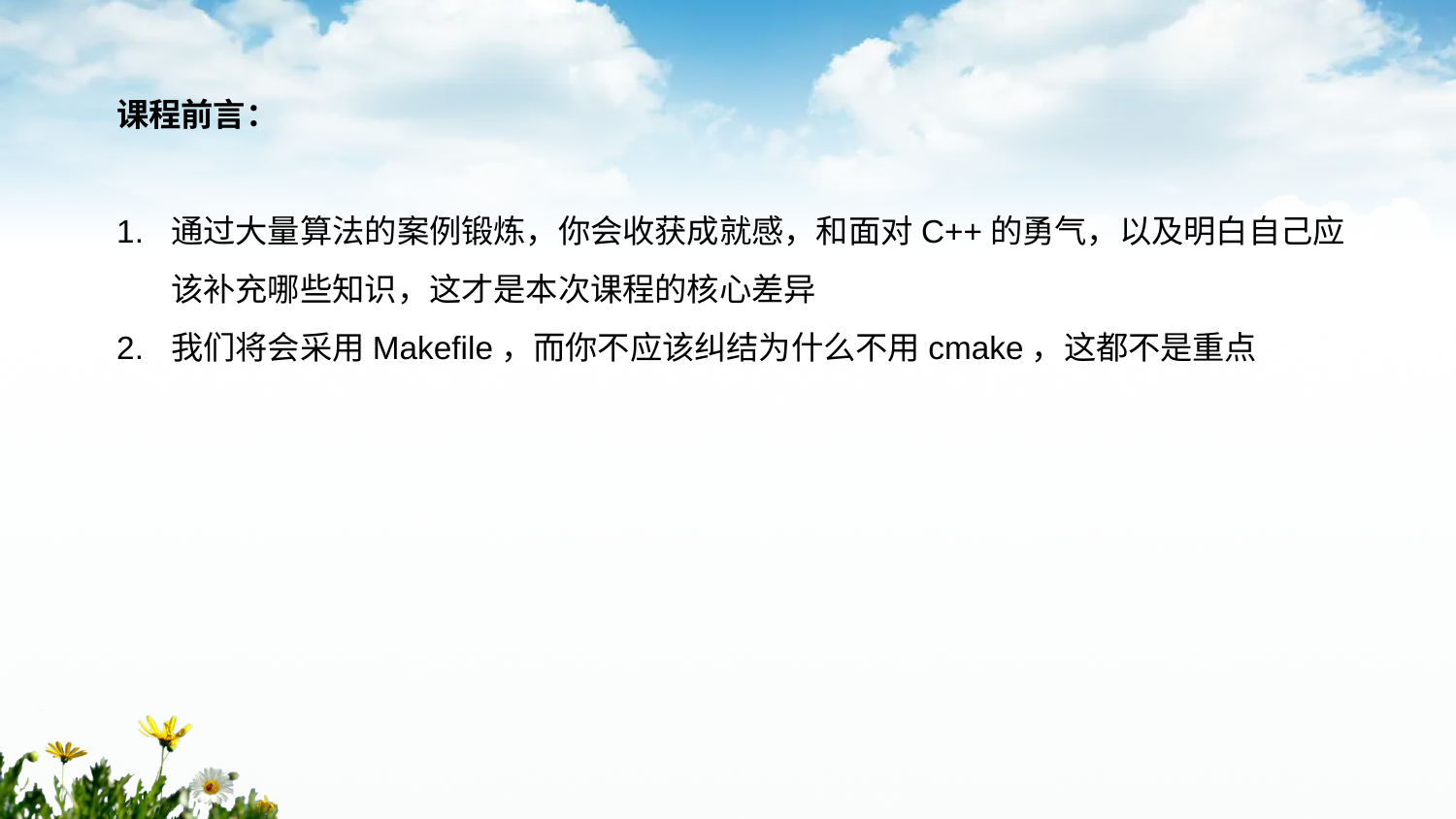

课程前言：

通过大量算法的案例锻炼，你会收获成就感，和面对C++的勇气，以及明白自己应该补充哪些知识，这才是本次课程的核心差异
我们将会采用Makefile，而你不应该纠结为什么不用cmake，这都不是重点